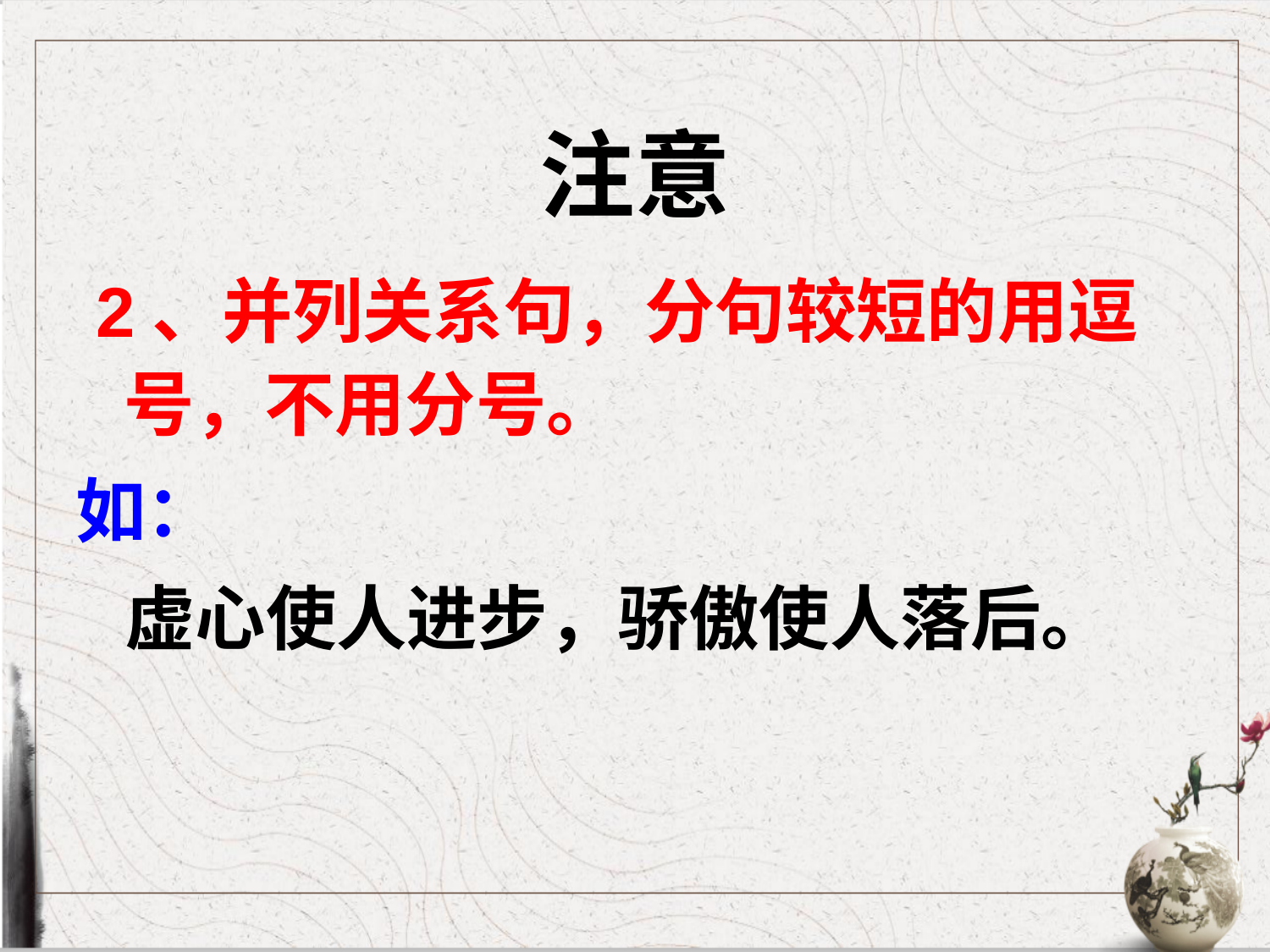

# 注意
 2、并列关系句，分句较短的用逗号，不用分号。
如：
  虚心使人进步，骄傲使人落后。